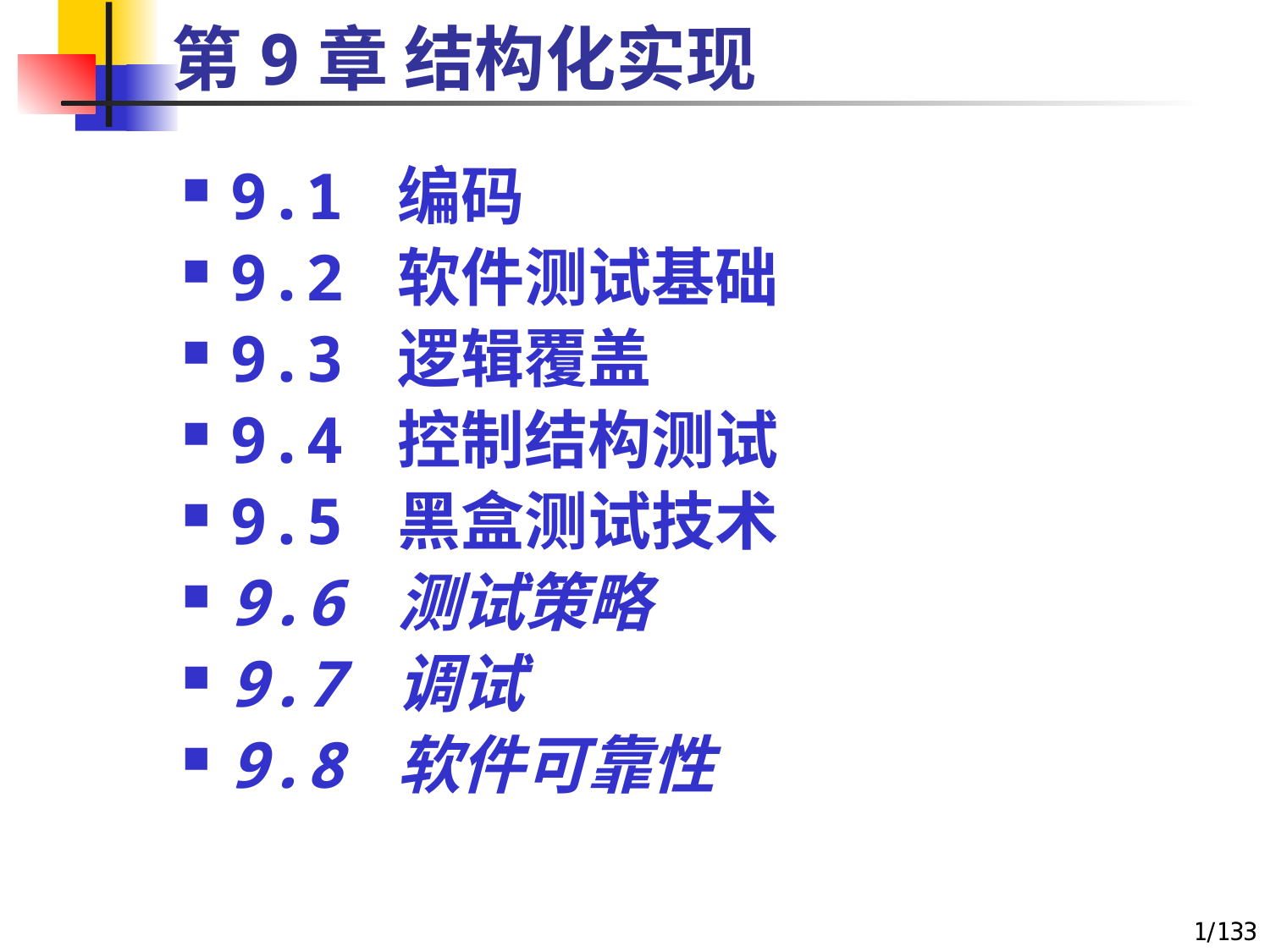

# 第9章 结构化实现
9.1 编码
9.2 软件测试基础
9.3 逻辑覆盖
9.4 控制结构测试
9.5 黑盒测试技术
9.6 测试策略
9.7 调试
9.8 软件可靠性

1/133